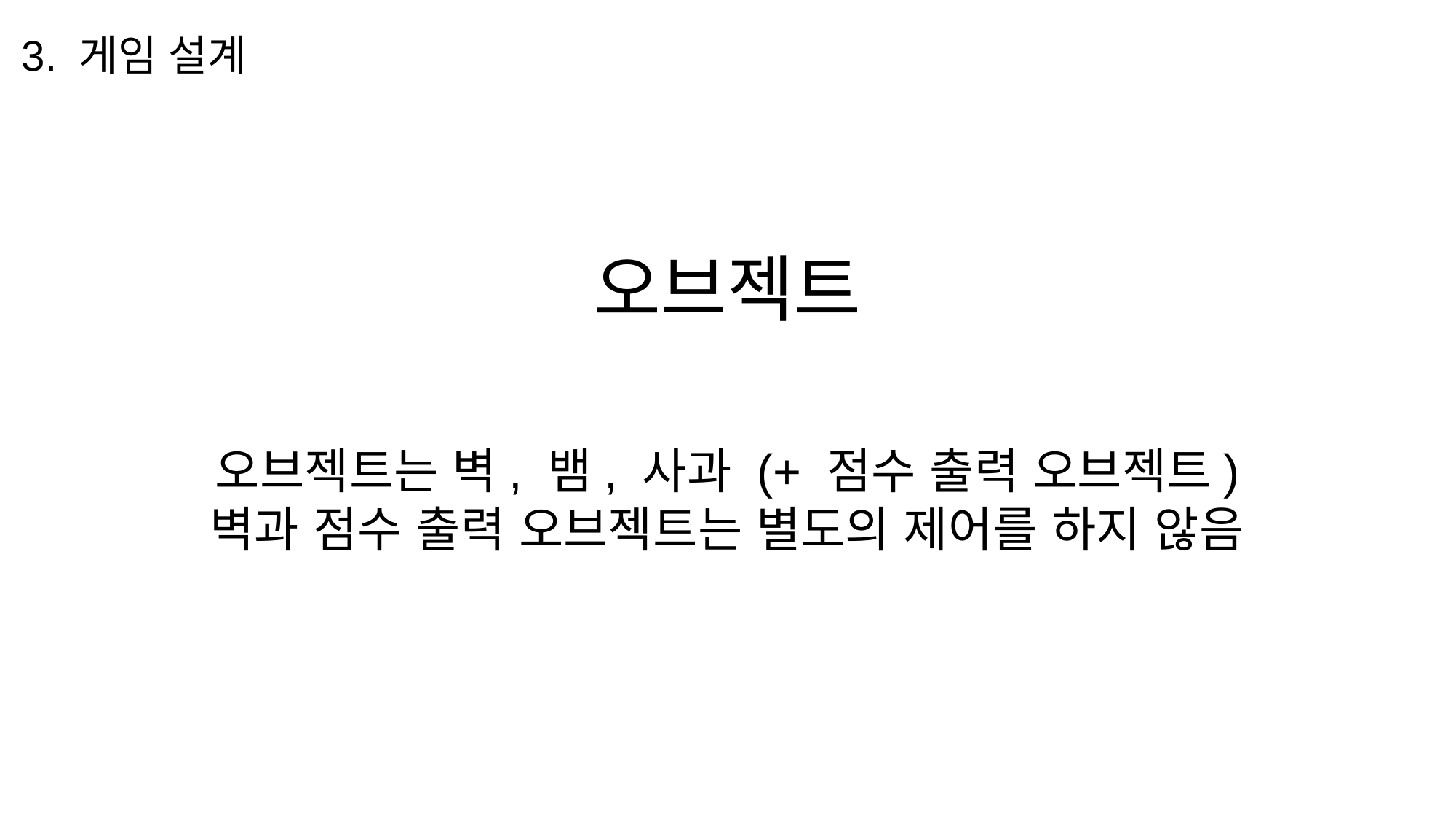

3. 게임 설계
오브젝트
오브젝트는 벽, 뱀, 사과 (+ 점수 출력 오브젝트)
벽과 점수 출력 오브젝트는 별도의 제어를 하지 않음